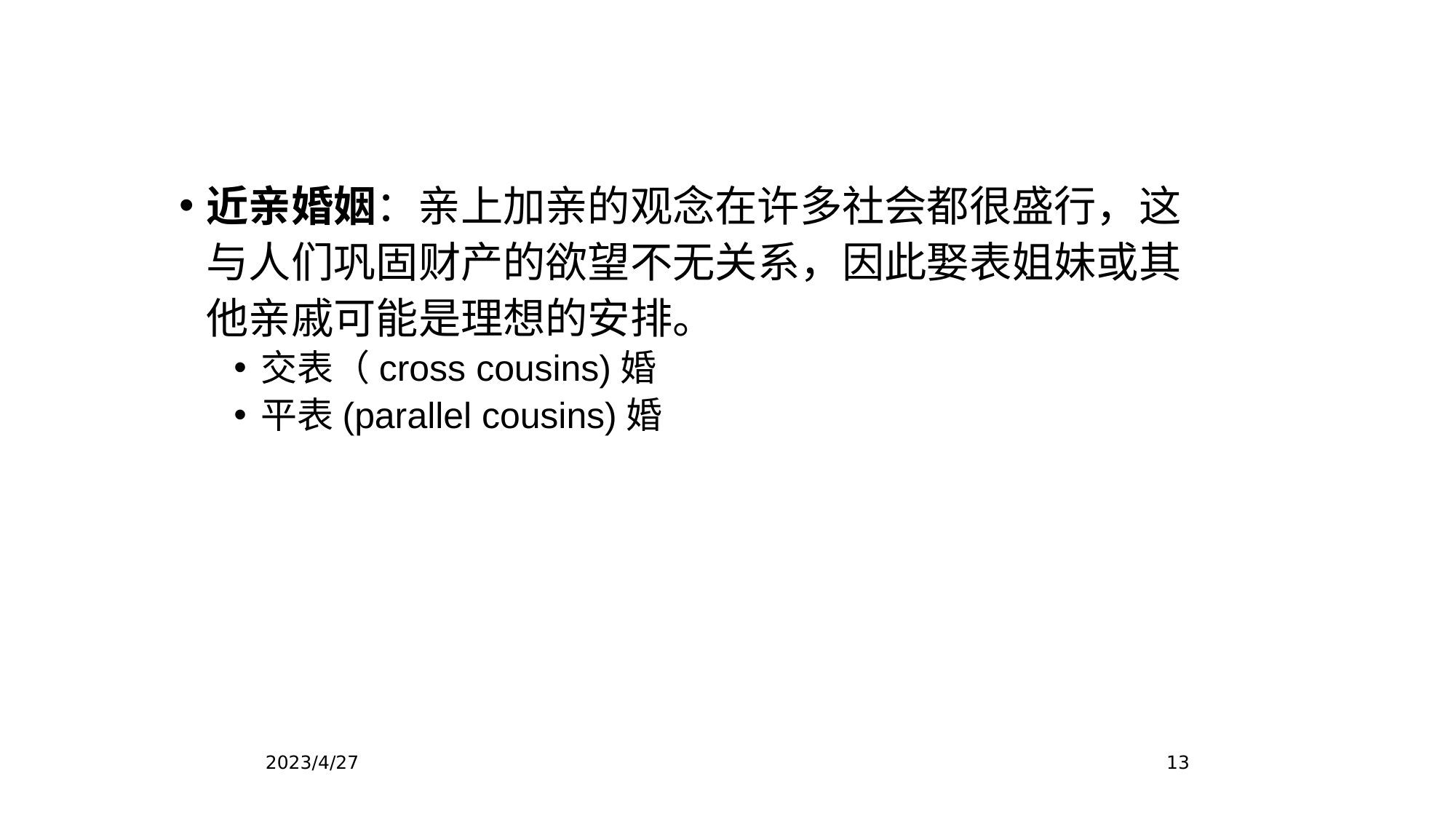

近亲婚姻：亲上加亲的观念在许多社会都很盛行，这与人们巩固财产的欲望不无关系，因此娶表姐妹或其他亲戚可能是理想的安排。
交表（cross cousins)婚
平表(parallel cousins)婚
2023/4/27
13